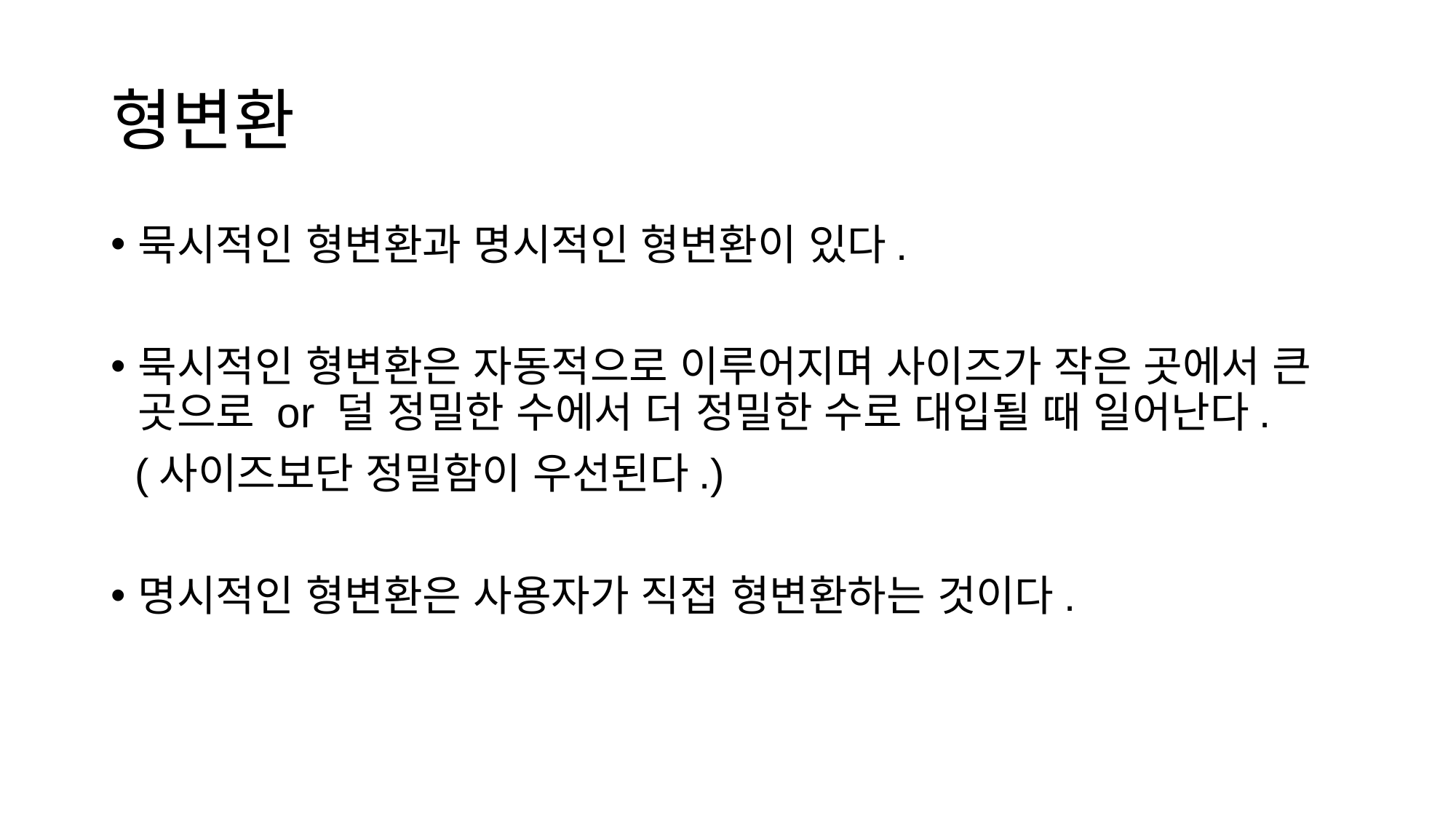

# 형변환
묵시적인 형변환과 명시적인 형변환이 있다.

묵시적인 형변환은 자동적으로 이루어지며 사이즈가 작은 곳에서 큰 곳으로 or 덜 정밀한 수에서 더 정밀한 수로 대입될 때 일어난다.
  (사이즈보단 정밀함이 우선된다.)

명시적인 형변환은 사용자가 직접 형변환하는 것이다.